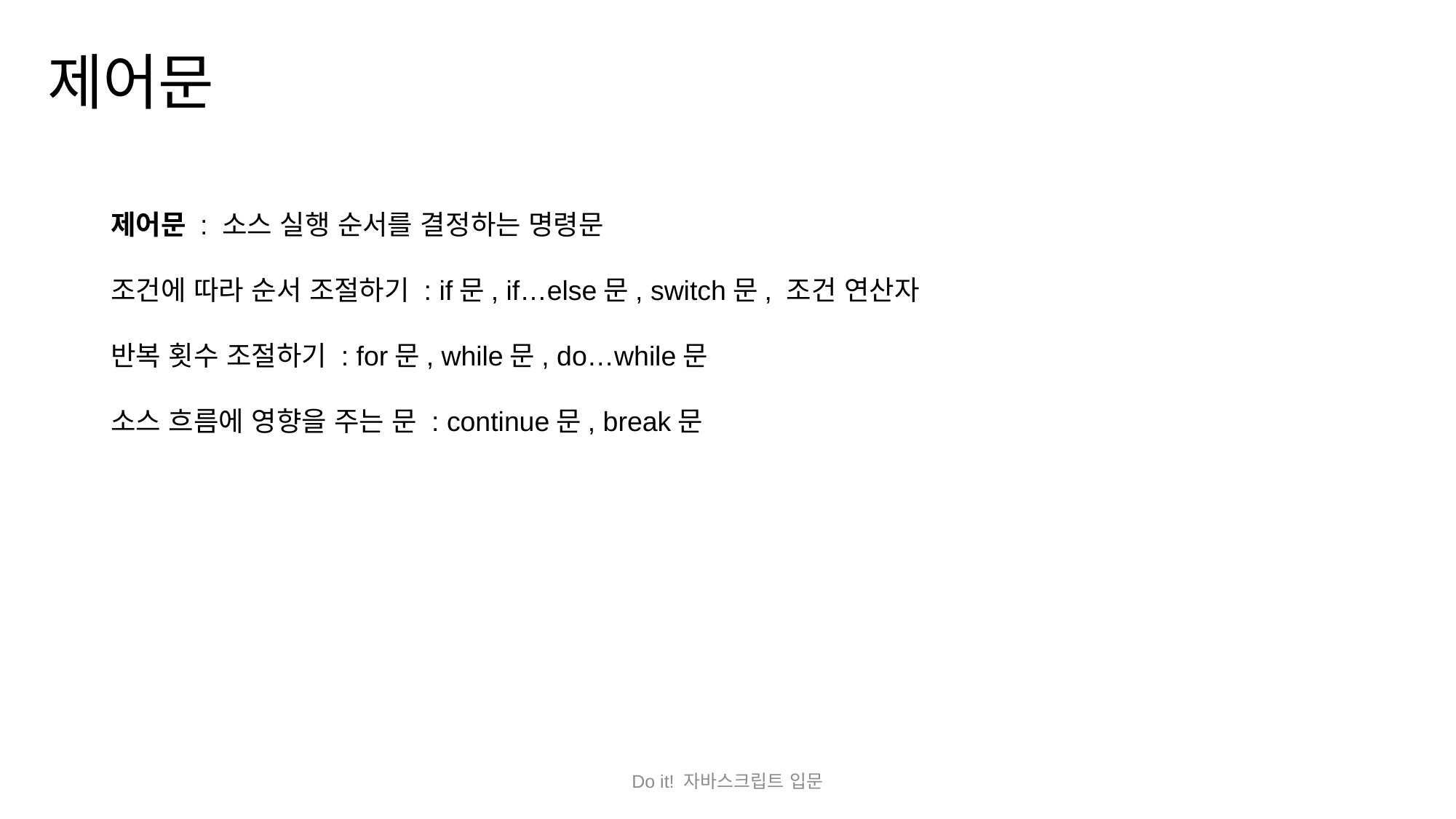

제어문
제어문 : 소스 실행 순서를 결정하는 명령문

조건에 따라 순서 조절하기 : if문, if…else문, switch문, 조건 연산자

반복 횟수 조절하기 : for문, while문, do…while문

소스 흐름에 영향을 주는 문 : continue문, break문
Do it! 자바스크립트 입문